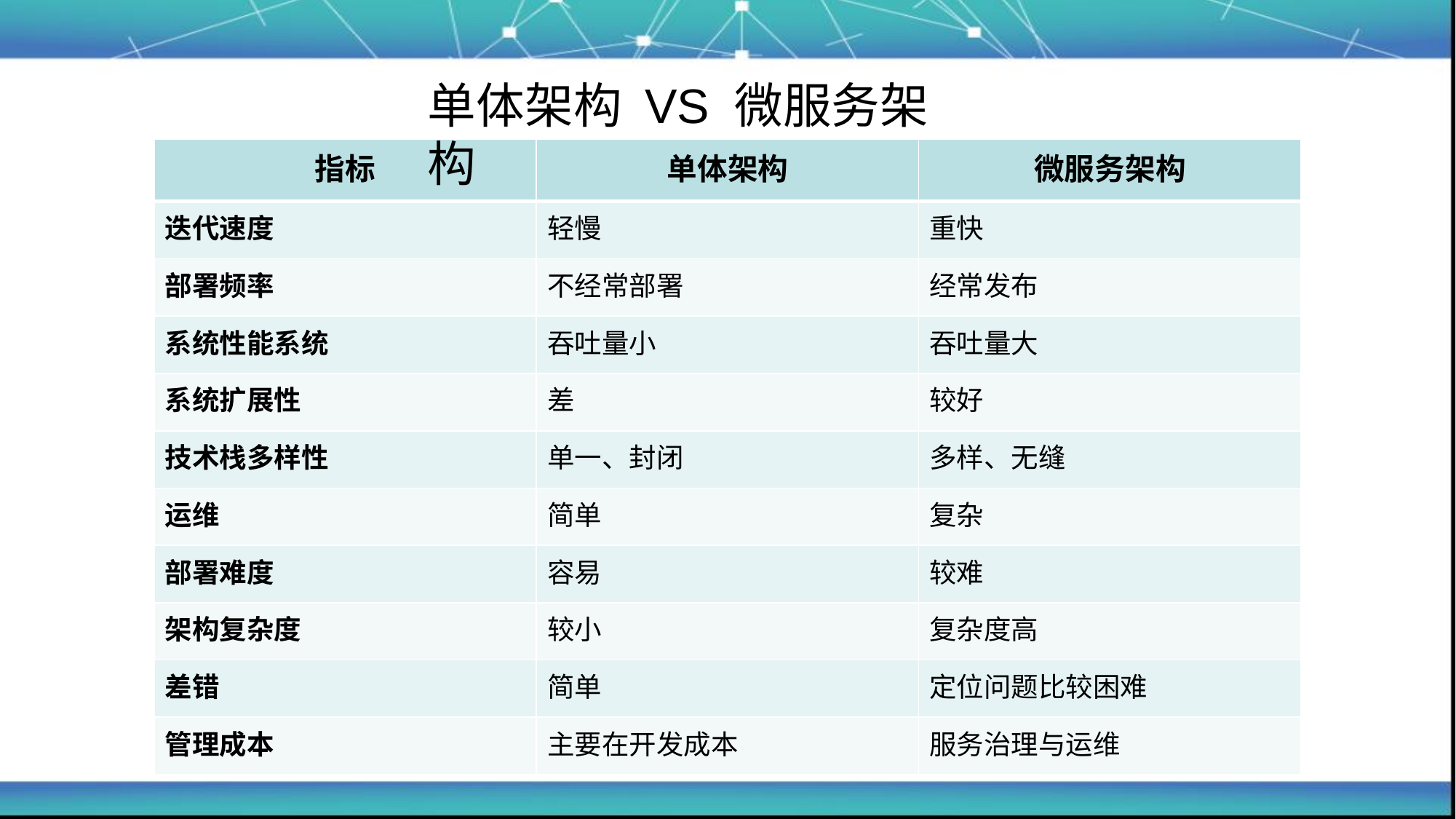

单体架构 VS 微服务架构
| 指标 | 单体架构 | 微服务架构 |
| --- | --- | --- |
| 迭代速度 | 轻慢 | 重快 |
| 部署频率 | 不经常部署 | 经常发布 |
| 系统性能系统 | 吞吐量小 | 吞吐量大 |
| 系统扩展性 | 差 | 较好 |
| 技术栈多样性 | 单一、封闭 | 多样、无缝 |
| 运维 | 简单 | 复杂 |
| 部署难度 | 容易 | 较难 |
| 架构复杂度 | 较小 | 复杂度高 |
| 差错 | 简单 | 定位问题比较困难 |
| 管理成本 | 主要在开发成本 | 服务治理与运维 |